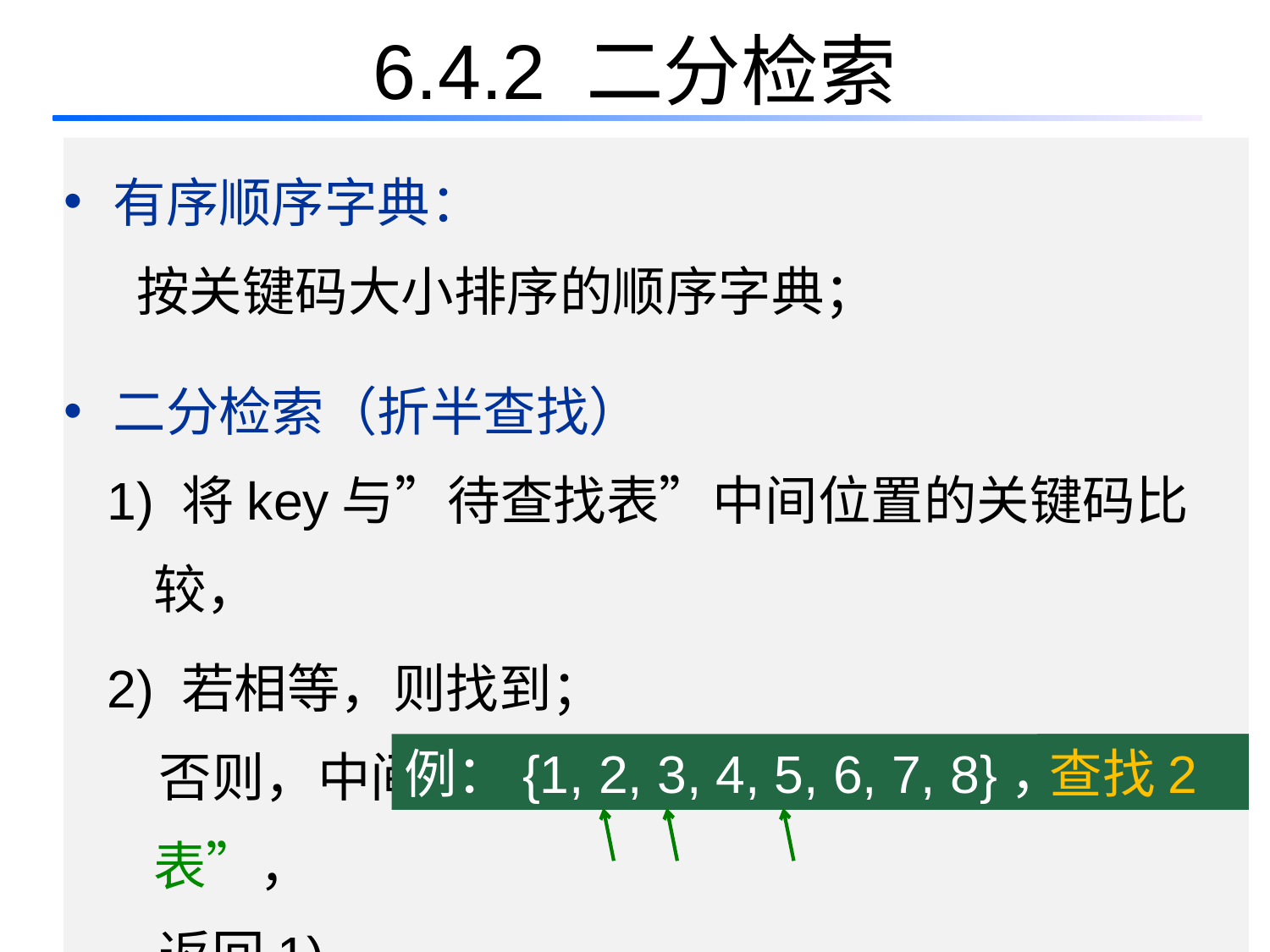

# 6.4.2 二分检索

 有序顺序字典：
   按关键码大小排序的顺序字典；
 二分检索（折半查找）
   1) 将key与”待查找表”中间位置的关键码比较，
   2) 若相等，则找到；
       否则，中间位置的某一侧作为新”待查找表”，
       返回1).
例：{1, 2, 3, 4, 5, 6, 7, 8}，
查找2